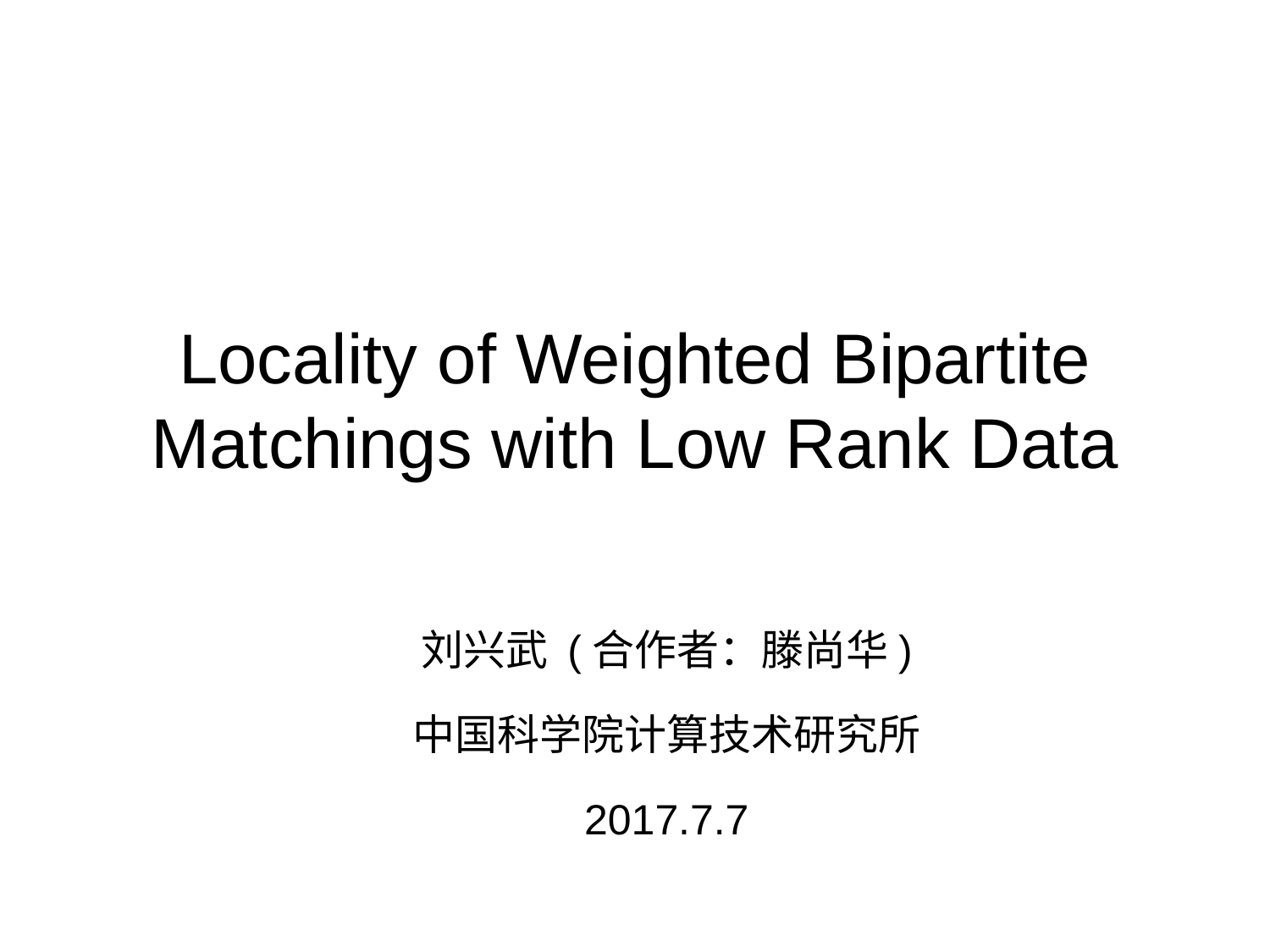

# Locality of Weighted Bipartite Matchings with Low Rank Data
刘兴武 (合作者：滕尚华)
中国科学院计算技术研究所
2017.7.7